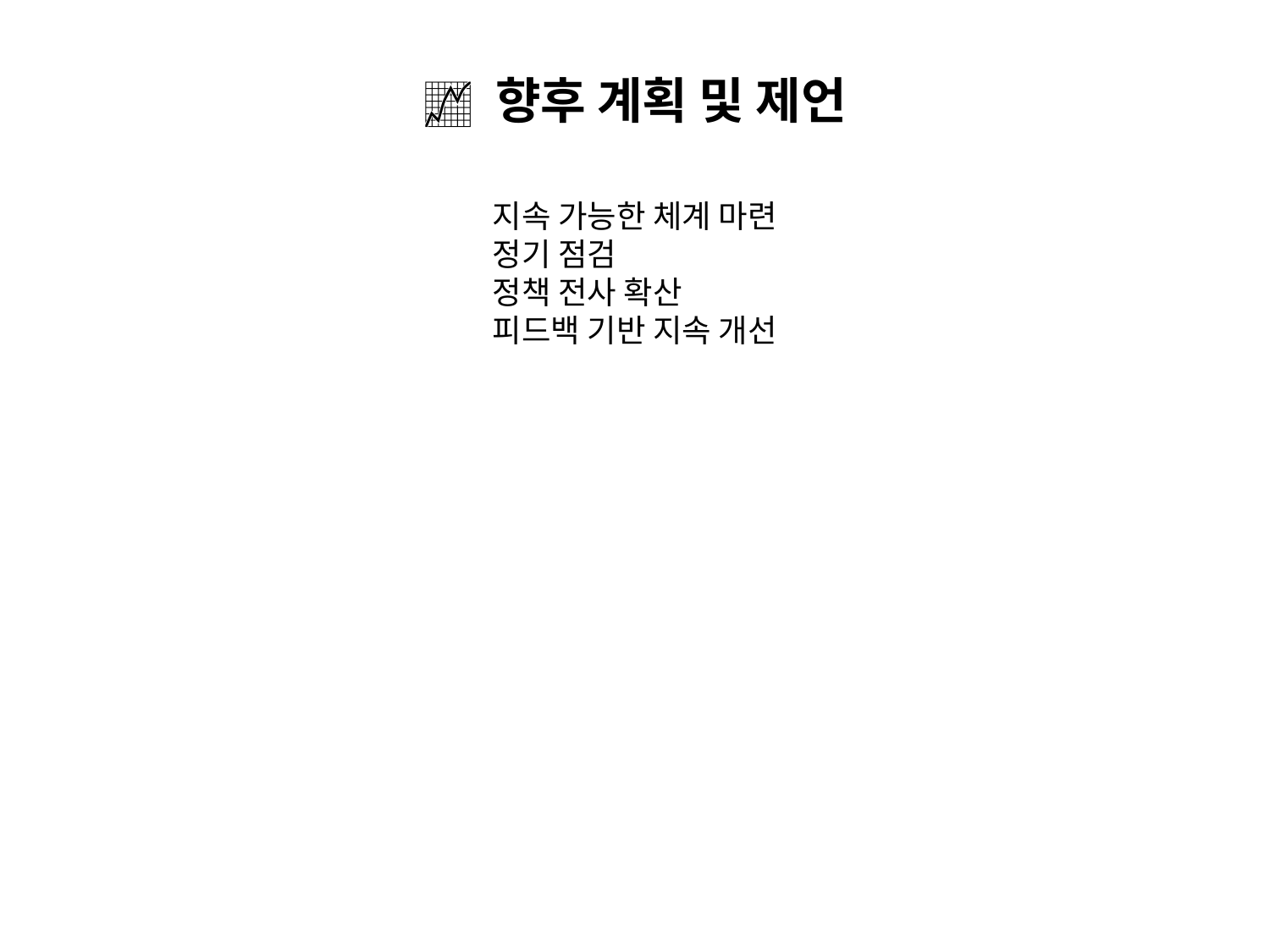

📈 향후 계획 및 제언
지속 가능한 체계 마련
정기 점검
정책 전사 확산
피드백 기반 지속 개선